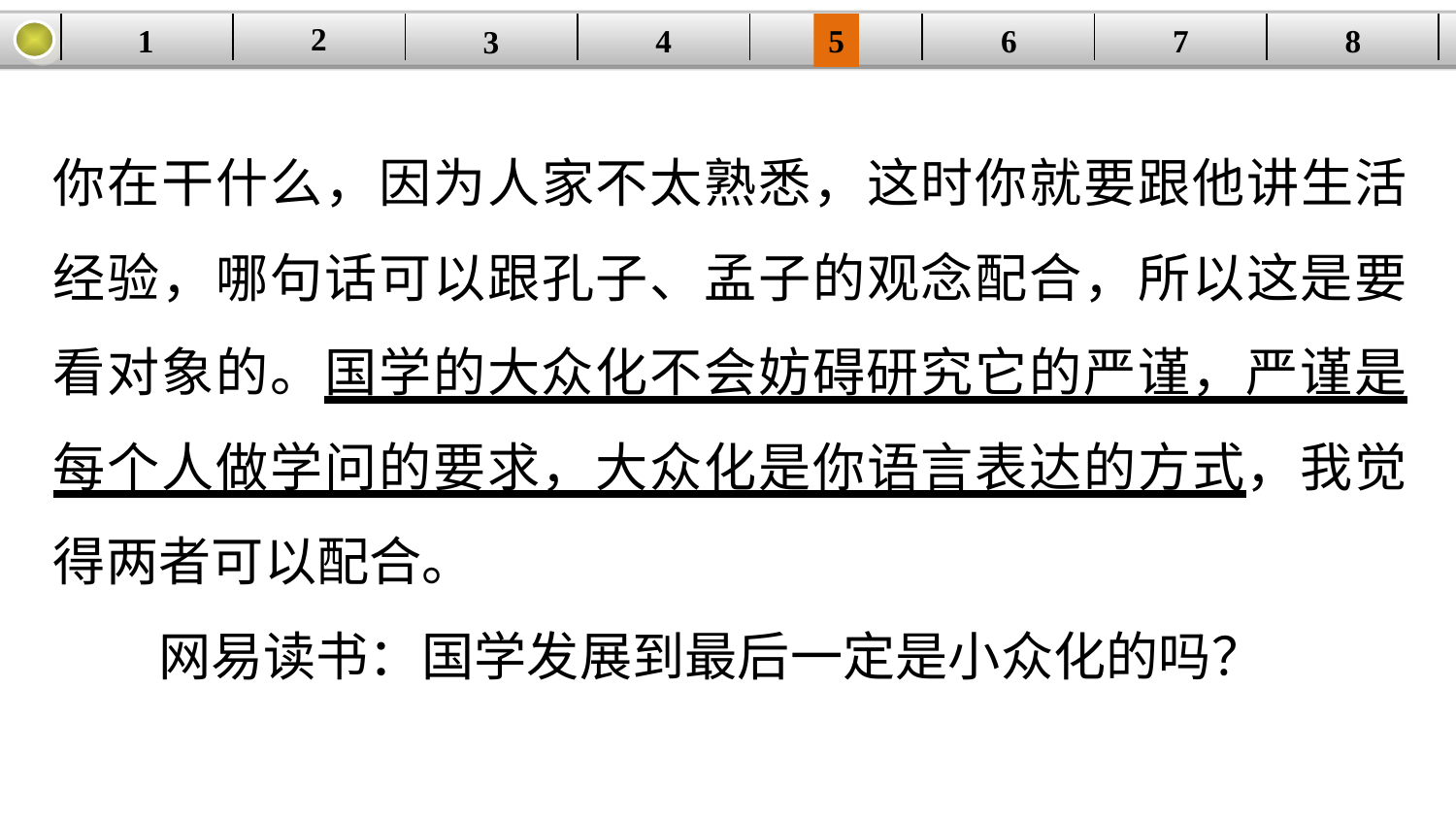

2
1
8
7
6
|  |  |  |  |  |  |  |  |
| --- | --- | --- | --- | --- | --- | --- | --- |
5
4
3

你在干什么，因为人家不太熟悉，这时你就要跟他讲生活经验，哪句话可以跟孔子、孟子的观念配合，所以这是要看对象的。国学的大众化不会妨碍研究它的严谨，严谨是每个人做学问的要求，大众化是你语言表达的方式，我觉得两者可以配合。
网易读书：国学发展到最后一定是小众化的吗？